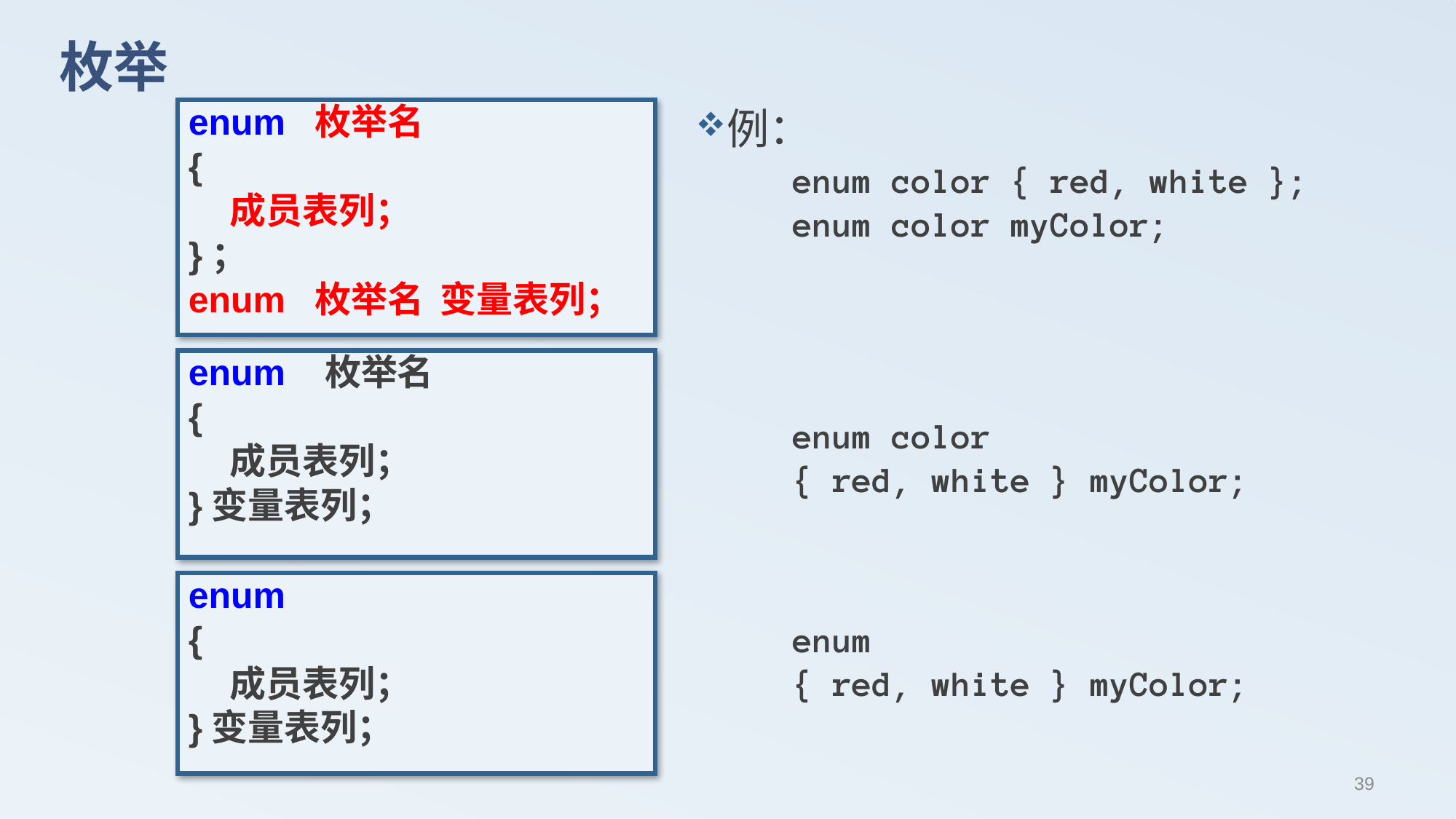

# 枚举
enum  枚举名
{
    成员表列；
}；
enum  枚举名  变量表列；
例：
enum color { red, white };
enum color myColor;
enum   枚举名
{
    成员表列；
}变量表列；
enum color
{ red, white } myColor;
enum
{
    成员表列；
}变量表列；
enum
{ red, white } myColor;